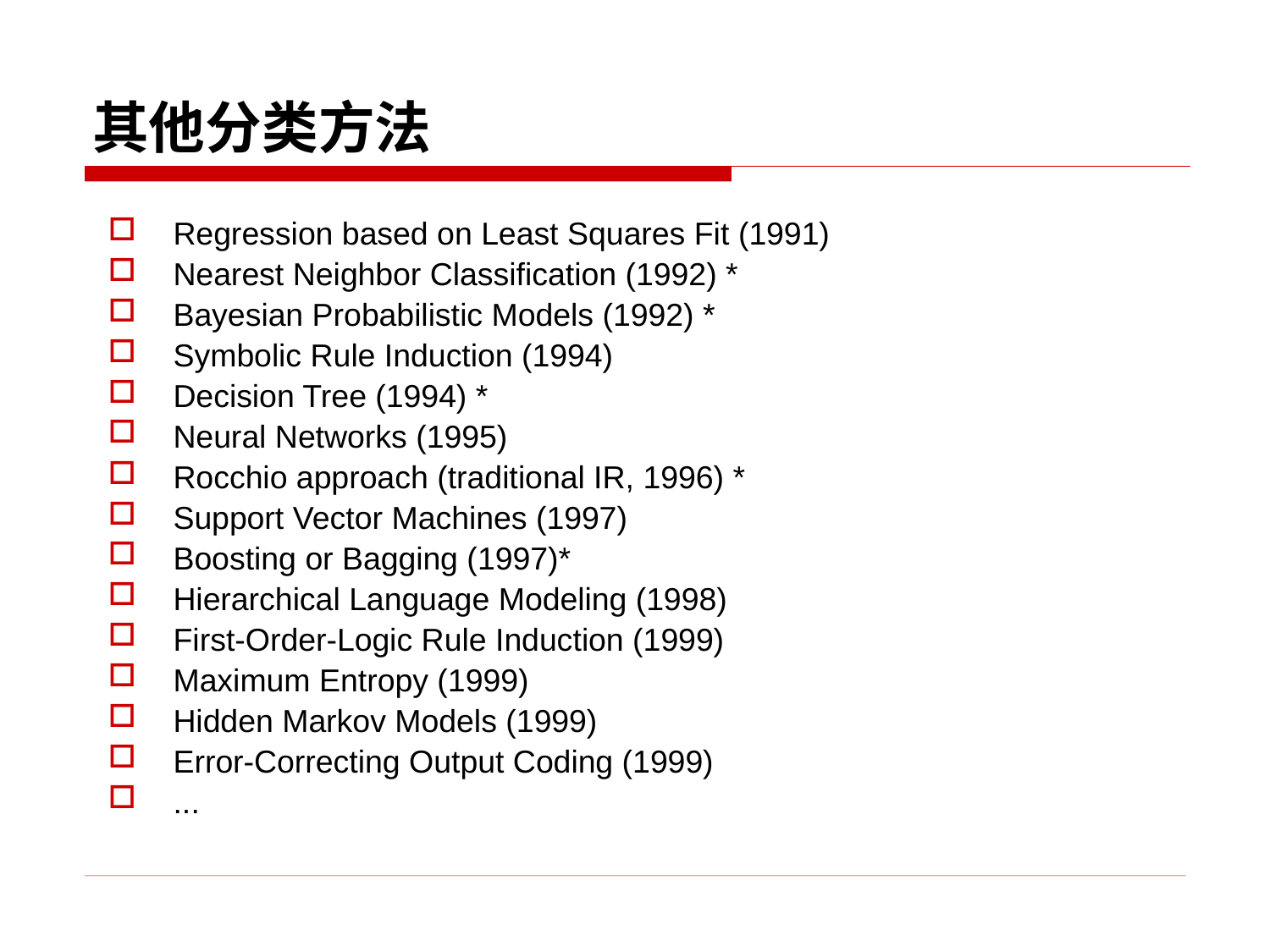

# 其他分类方法
Regression based on Least Squares Fit (1991)
Nearest Neighbor Classification (1992) *
Bayesian Probabilistic Models (1992) *
Symbolic Rule Induction (1994)
Decision Tree (1994) *
Neural Networks (1995)
Rocchio approach (traditional IR, 1996) *
Support Vector Machines (1997)
Boosting or Bagging (1997)*
Hierarchical Language Modeling (1998)
First-Order-Logic Rule Induction (1999)
Maximum Entropy (1999)
Hidden Markov Models (1999)
Error-Correcting Output Coding (1999)
...